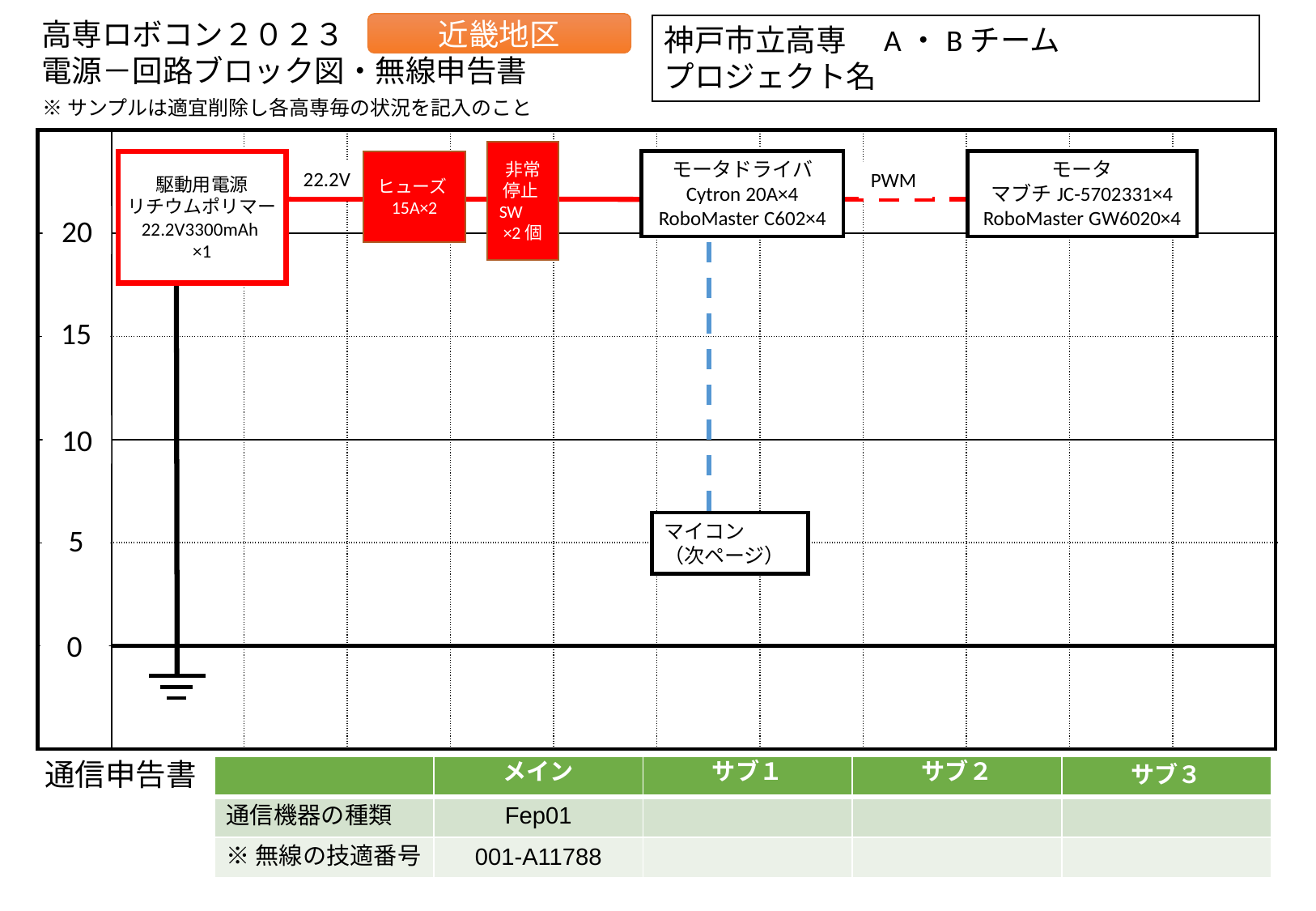

近畿地区
神戸市立高専　A・Bチーム
プロジェクト名
非常停止SW　×2個
モータドライバ
Cytron 20A×4
RoboMaster C602×4
モータ
マブチJC-5702331×4
RoboMaster GW6020×4

駆動用電源
リチウムポリマー
22.2V3300mAh
×1

ヒューズ15A×2
22.2V
PWM
マイコン
（次ページ）
|  | メイン | サブ１ | サブ２ | サブ３ |
| --- | --- | --- | --- | --- |
| 通信機器の種類 | Fep01 |  |  |  |
| ※無線の技適番号 | 001-A11788 |  |  |  |